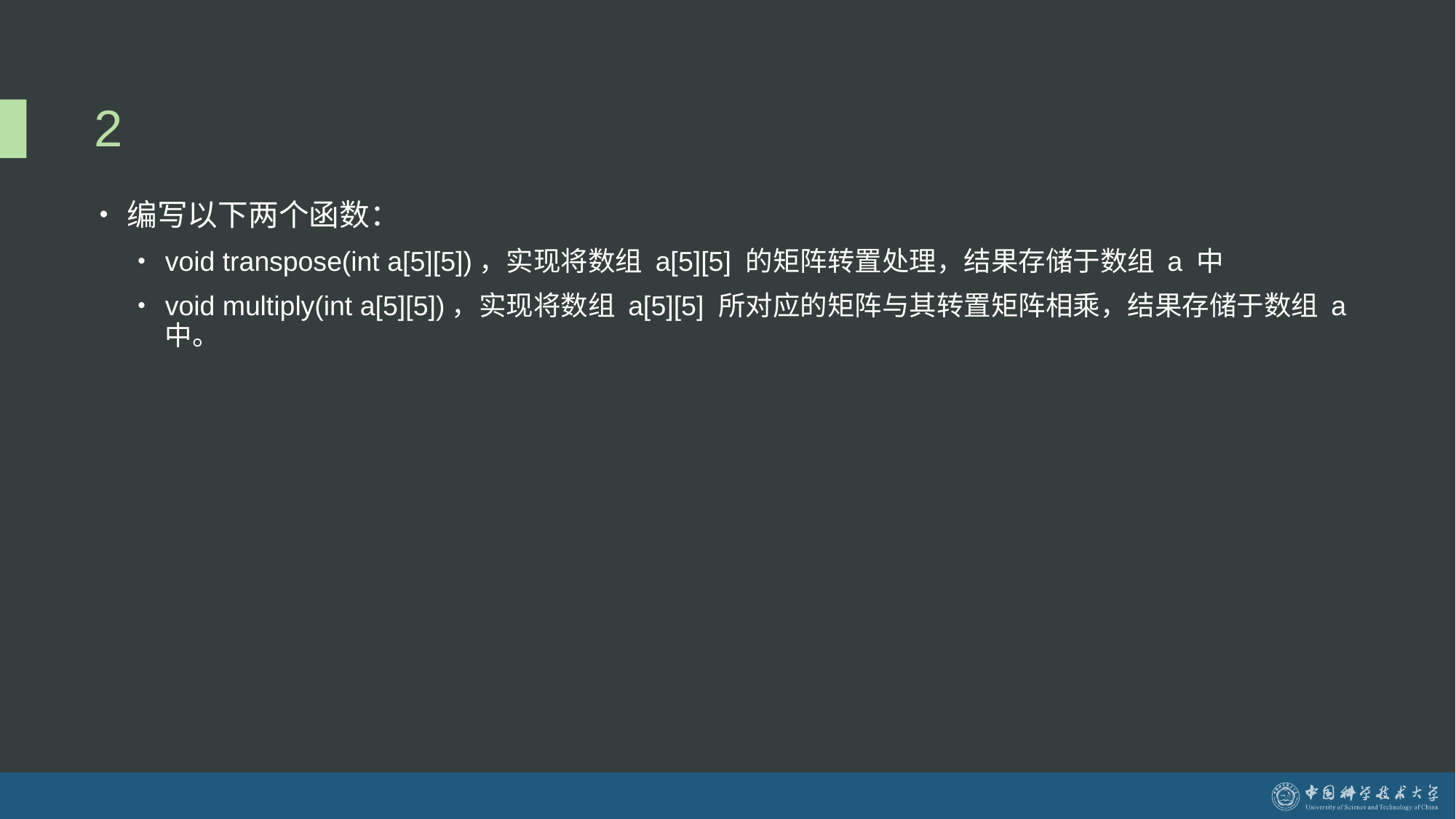

# 2
编写以下两个函数：
void transpose(int a[5][5])，实现将数组 a[5][5] 的矩阵转置处理，结果存储于数组 a 中
void multiply(int a[5][5])，实现将数组 a[5][5] 所对应的矩阵与其转置矩阵相乘，结果存储于数组 a 中。